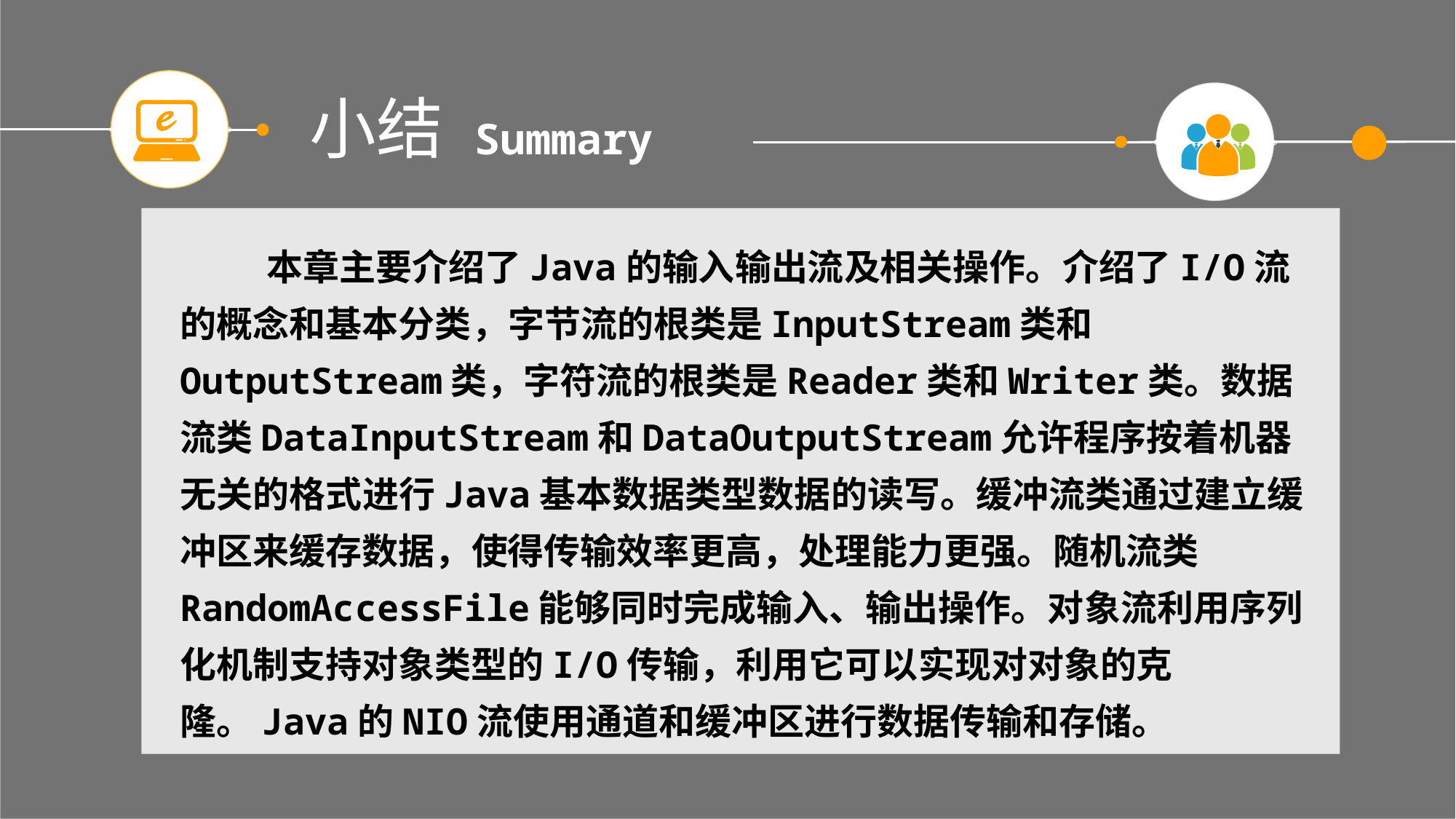

小结

Summary

本章主要介绍了Java的输入输出流及相关操作。介绍了I/O流的概念和基本分类，字节流的根类是InputStream类和OutputStream类，字符流的根类是Reader类和Writer类。数据流类DataInputStream和DataOutputStream允许程序按着机器无关的格式进行Java基本数据类型数据的读写。缓冲流类通过建立缓冲区来缓存数据，使得传输效率更高，处理能力更强。随机流类RandomAccessFile能够同时完成输入、输出操作。对象流利用序列化机制支持对象类型的I/O传输，利用它可以实现对对象的克隆。Java的NIO流使用通道和缓冲区进行数据传输和存储。